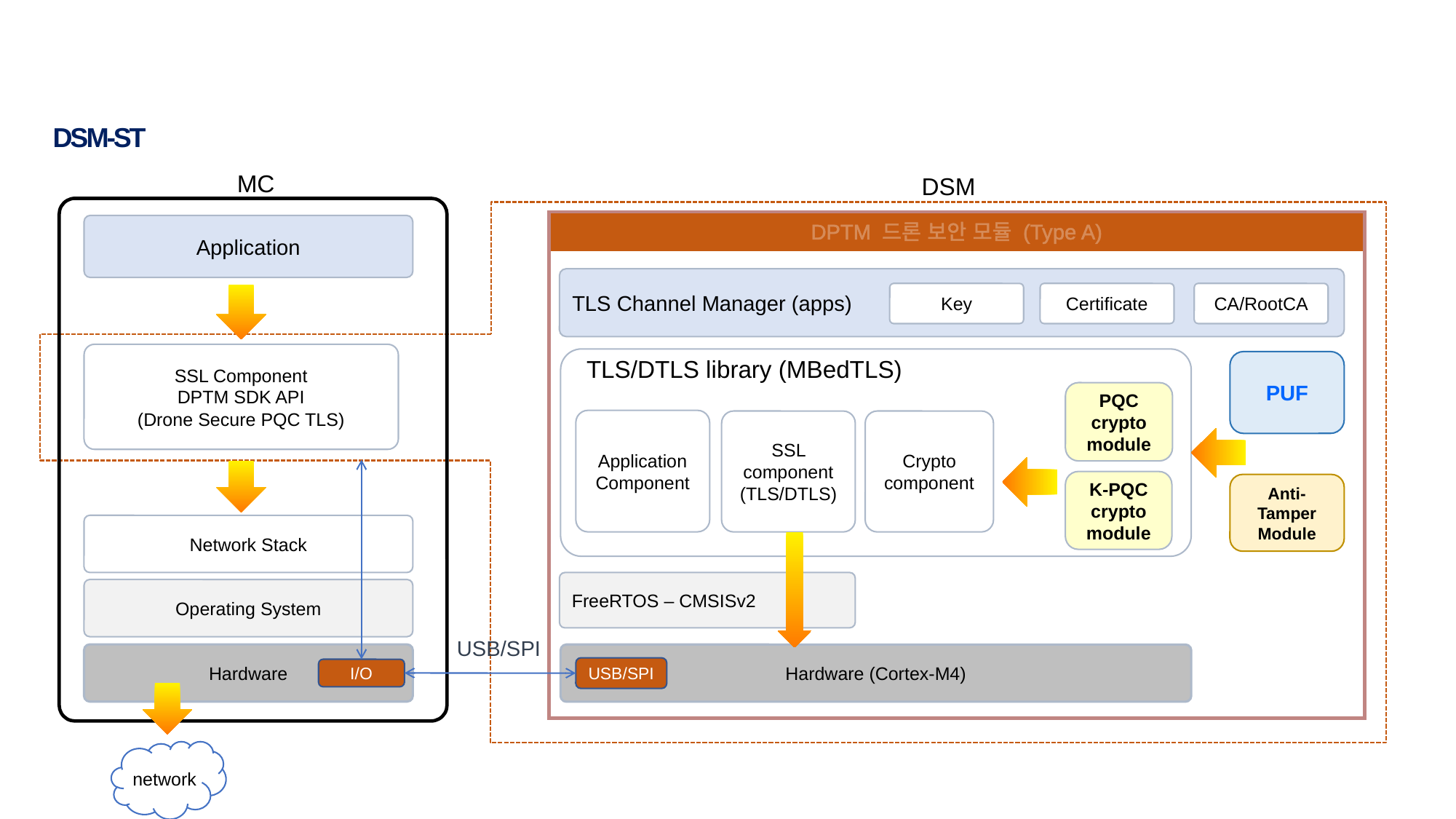

DSM-ST
MC
DSM

DPTM 드론 보안 모듈 (Type A)

Application
TLS Channel Manager (apps)
CA/RootCA
Certificate
Key

SSL Component
DPTM SDK API
(Drone Secure PQC TLS)

TLS/DTLS library (MBedTLS)
PUF
PQC
crypto
module
Application
Component
SSL component
(TLS/DTLS)
Crypto
component

K-PQC
crypto
module
Anti-Tamper Module
Network Stack

FreeRTOS – CMSISv2
Operating System
USB/SPI
Hardware
Hardware (Cortex-M4)
USB/SPI
I/O

network